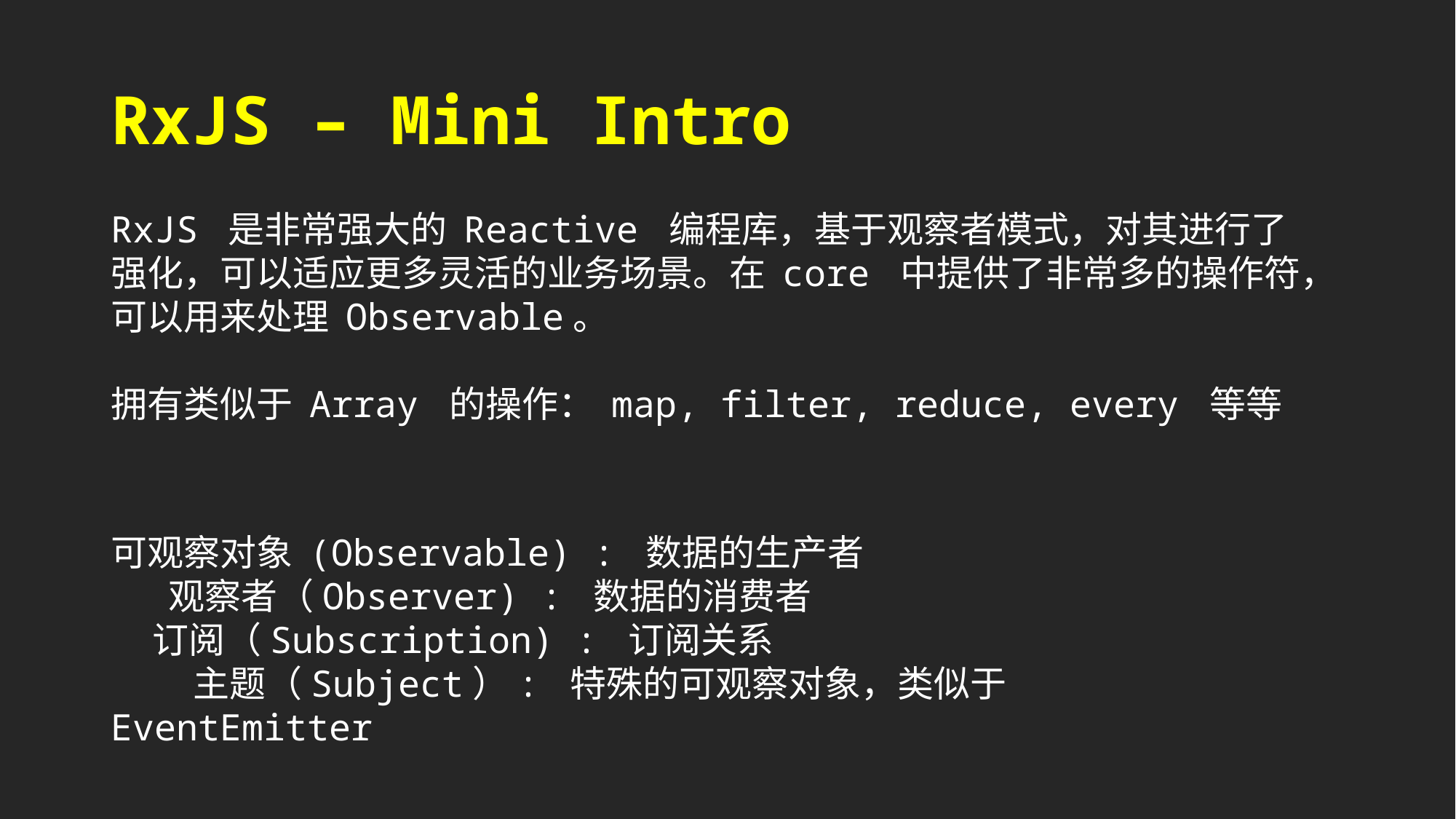

# RxJS – Mini Intro
RxJS 是非常强大的 Reactive 编程库，基于观察者模式，对其进行了强化，可以适应更多灵活的业务场景。在 core 中提供了非常多的操作符，可以用来处理 Observable。

拥有类似于 Array 的操作： map, filter, reduce, every 等等
可观察对象 (Observable) : 数据的生产者
      观察者（Observer) : 数据的消费者
    订阅（Subscription) : 订阅关系
         主题（Subject）: 特殊的可观察对象，类似于 EventEmitter